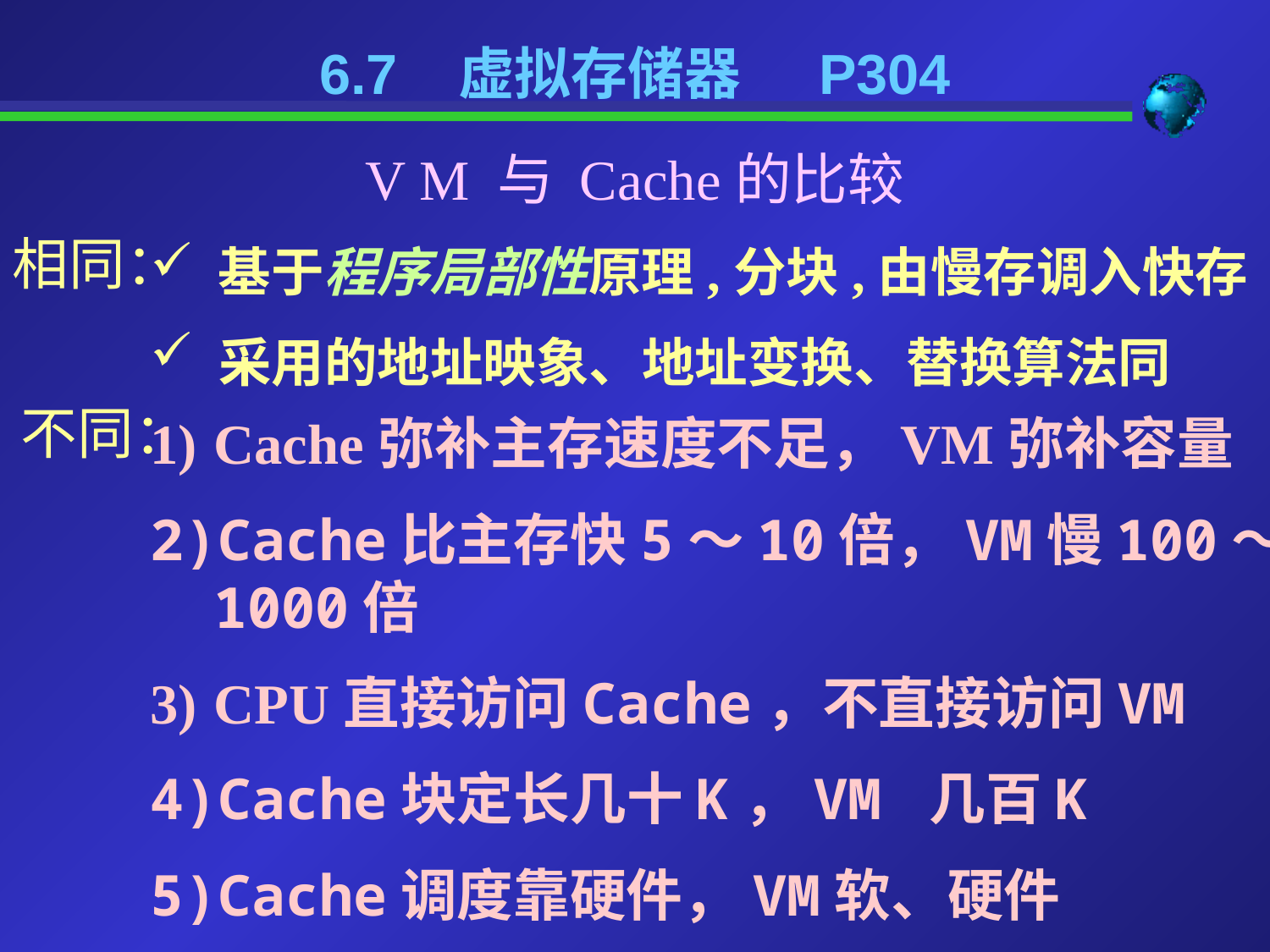

6.7   虚拟存储器     P304
V M 与 Cache的比较
相同：
 基于程序局部性原理,分块,由慢存调入快存
 采用的地址映象、地址变换、替换算法同
不同：
Cache弥补主存速度不足，VM弥补容量
Cache比主存快5～10倍，VM慢100～1000倍
CPU直接访问Cache，不直接访问VM
Cache块定长几十K，VM 几百K
Cache调度靠硬件，VM软、硬件
70